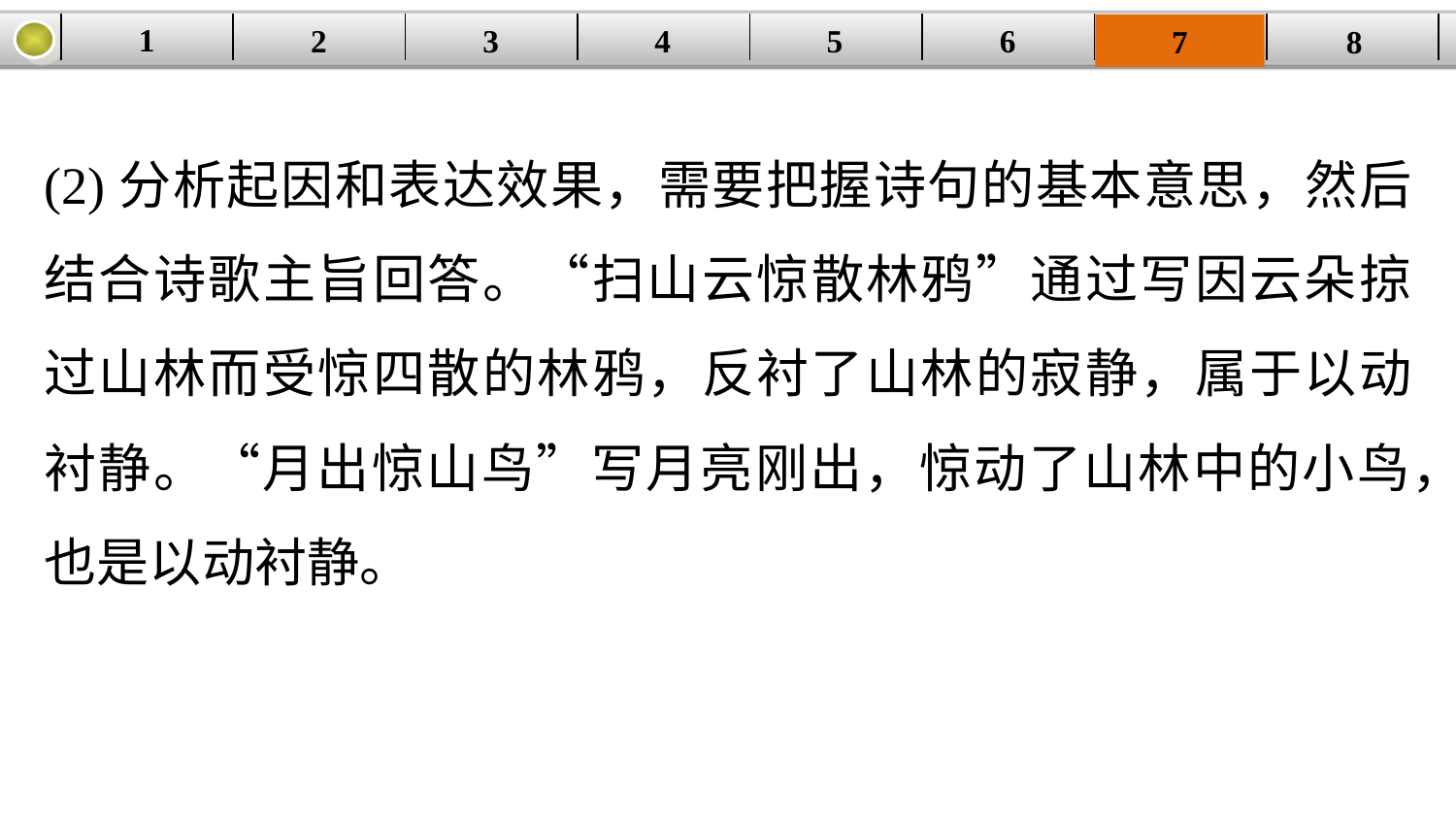

1
2
3
4
|  |  |  |  |  |  |  |  |
| --- | --- | --- | --- | --- | --- | --- | --- |
5
6
7
8

(2)分析起因和表达效果，需要把握诗句的基本意思，然后结合诗歌主旨回答。“扫山云惊散林鸦”通过写因云朵掠过山林而受惊四散的林鸦，反衬了山林的寂静，属于以动衬静。“月出惊山鸟”写月亮刚出，惊动了山林中的小鸟，也是以动衬静。